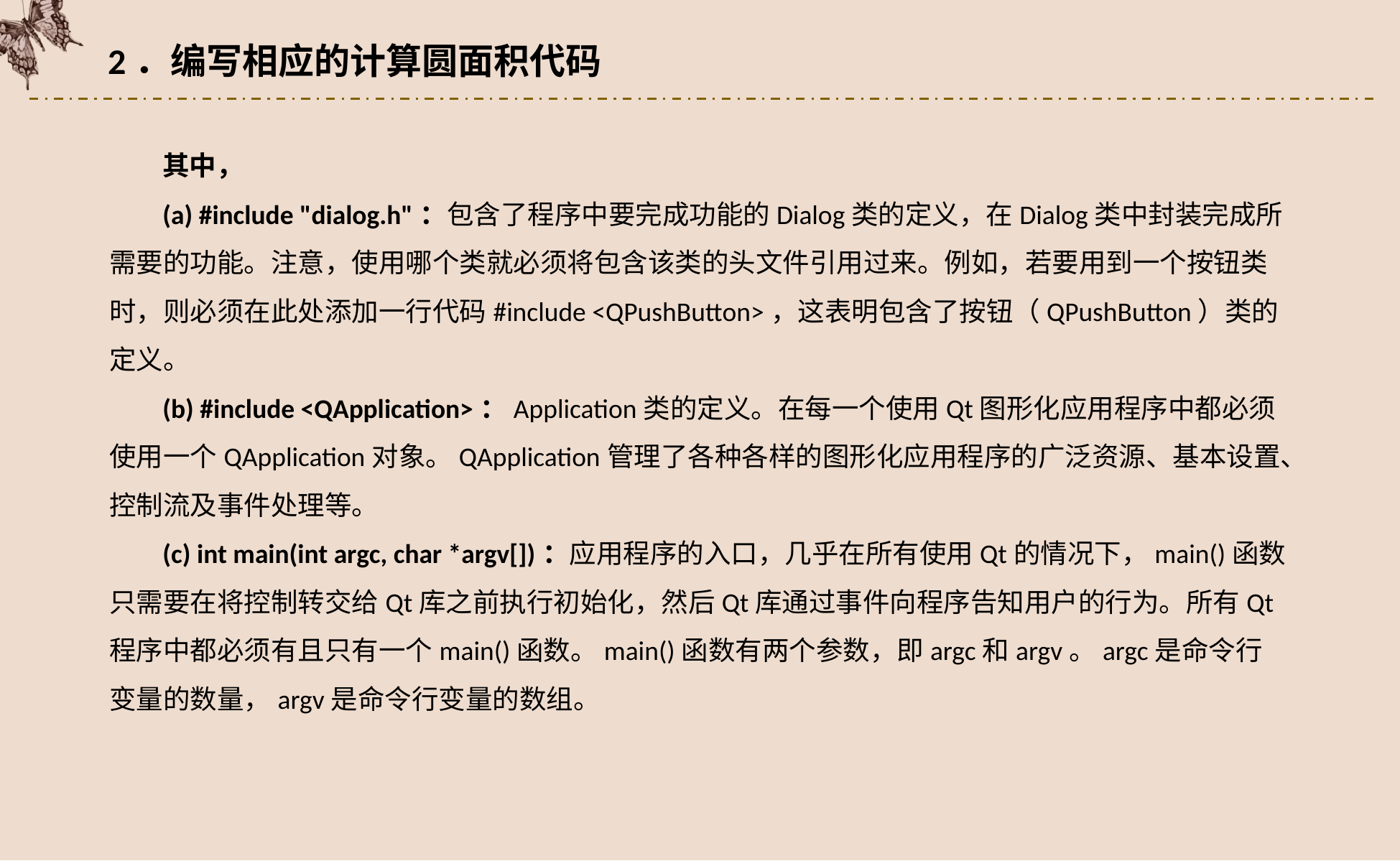

2．编写相应的计算圆面积代码
其中，
(a) #include "dialog.h"：包含了程序中要完成功能的Dialog类的定义，在Dialog类中封装完成所需要的功能。注意，使用哪个类就必须将包含该类的头文件引用过来。例如，若要用到一个按钮类时，则必须在此处添加一行代码#include <QPushButton>，这表明包含了按钮（QPushButton）类的定义。
(b) #include <QApplication>：Application类的定义。在每一个使用Qt图形化应用程序中都必须使用一个QApplication对象。QApplication管理了各种各样的图形化应用程序的广泛资源、基本设置、控制流及事件处理等。
(c) int main(int argc, char *argv[])：应用程序的入口，几乎在所有使用Qt的情况下，main()函数只需要在将控制转交给Qt库之前执行初始化，然后Qt库通过事件向程序告知用户的行为。所有Qt程序中都必须有且只有一个main()函数。main()函数有两个参数，即argc和argv。argc是命令行变量的数量，argv是命令行变量的数组。